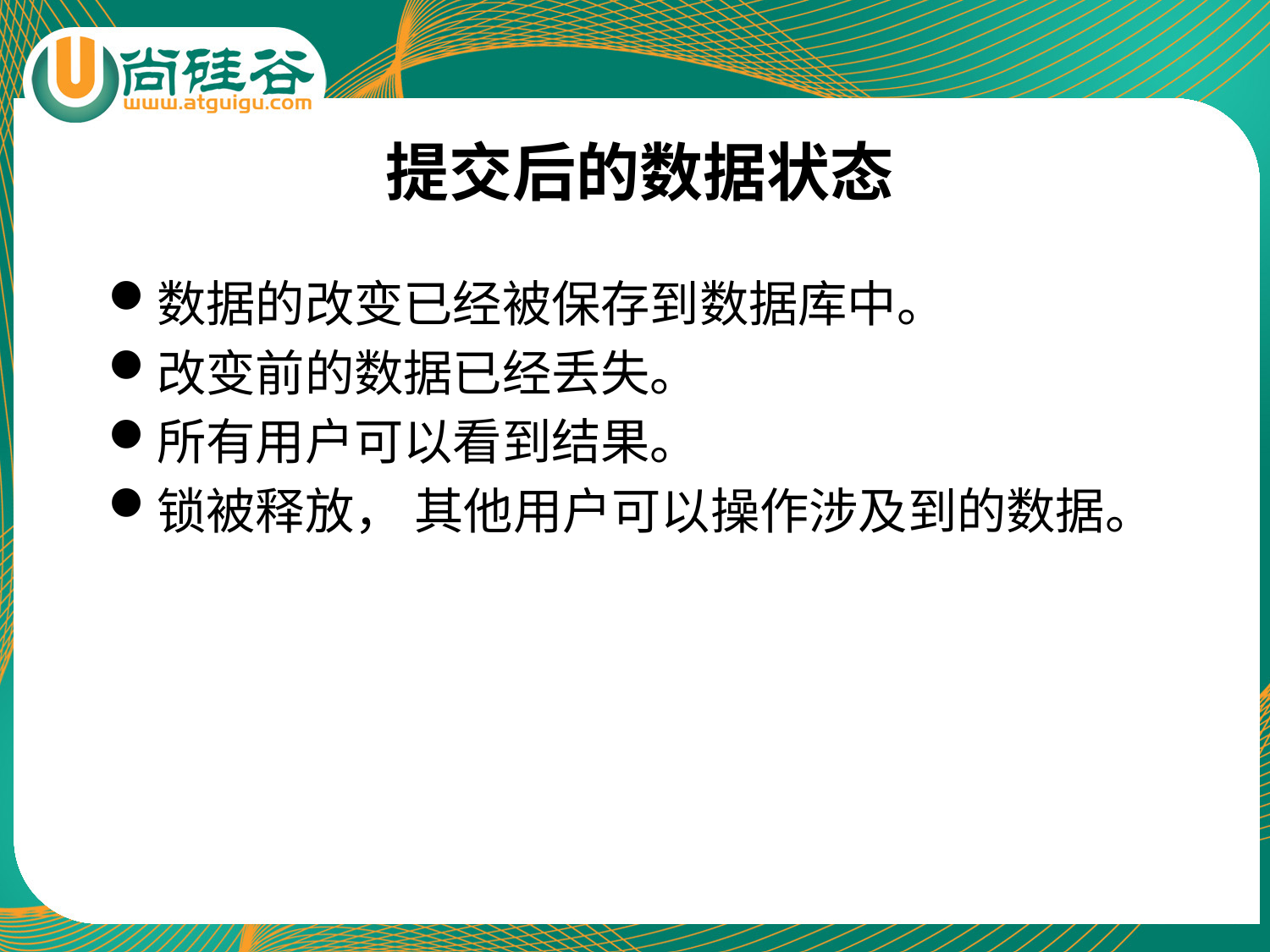

# 提交后的数据状态
数据的改变已经被保存到数据库中。
改变前的数据已经丢失。
所有用户可以看到结果。
锁被释放， 其他用户可以操作涉及到的数据。